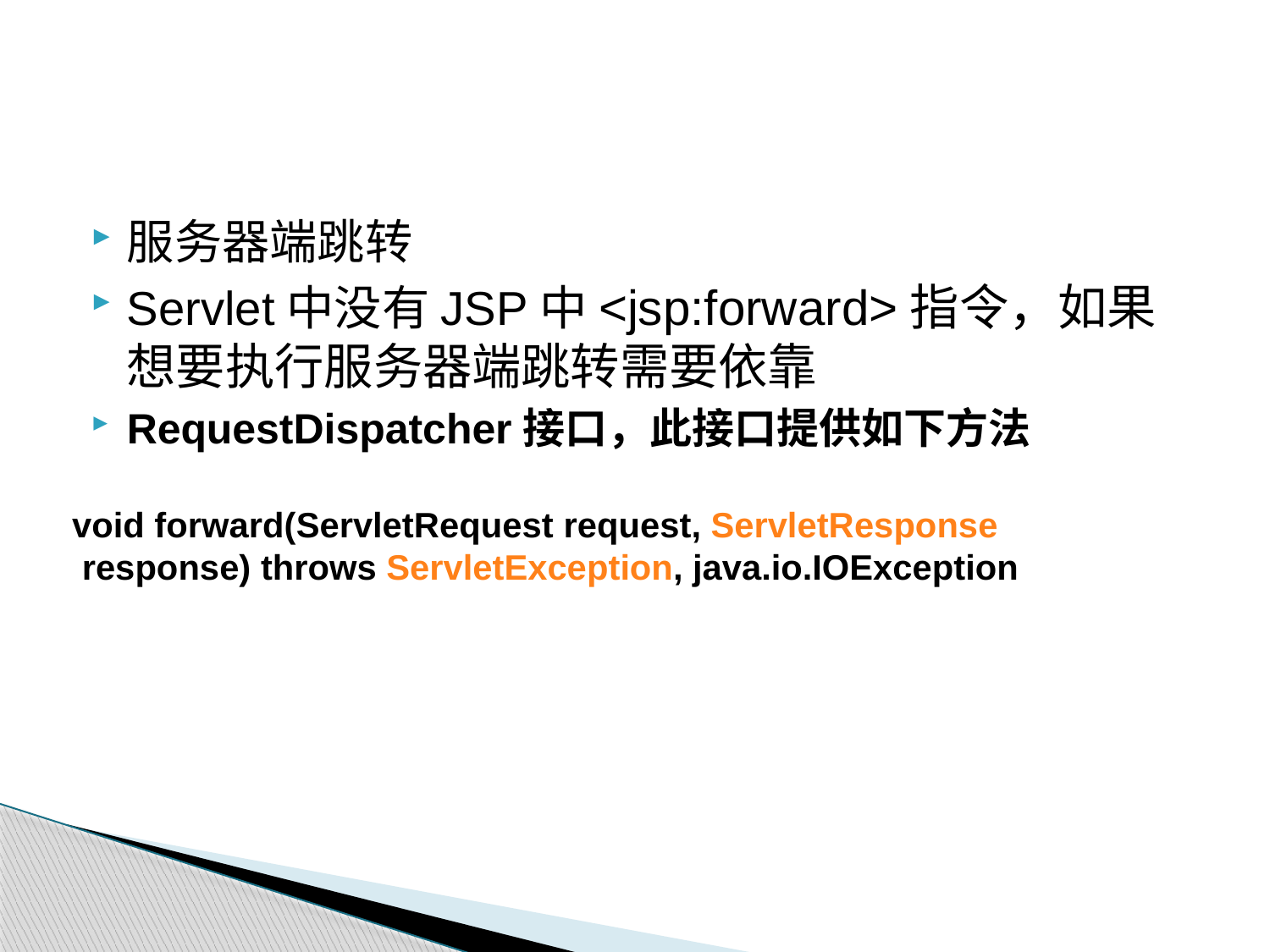

#
服务器端跳转
Servlet中没有JSP中<jsp:forward>指令，如果想要执行服务器端跳转需要依靠
RequestDispatcher接口，此接口提供如下方法
void forward(ServletRequest request, ServletResponse response) throws ServletException, java.io.IOException